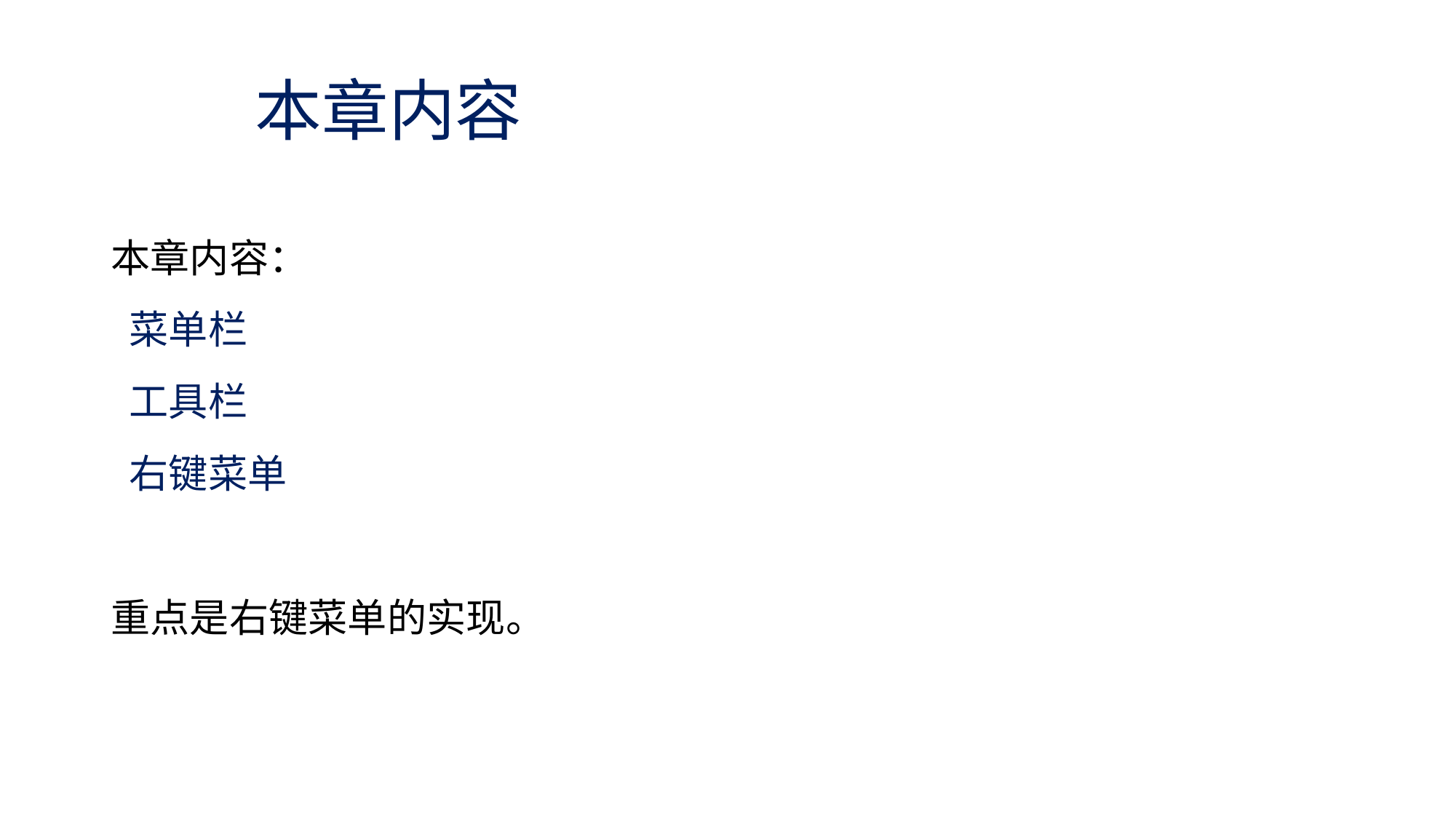

# 本章内容
本章内容：
 菜单栏
 工具栏
 右键菜单

重点是右键菜单的实现。